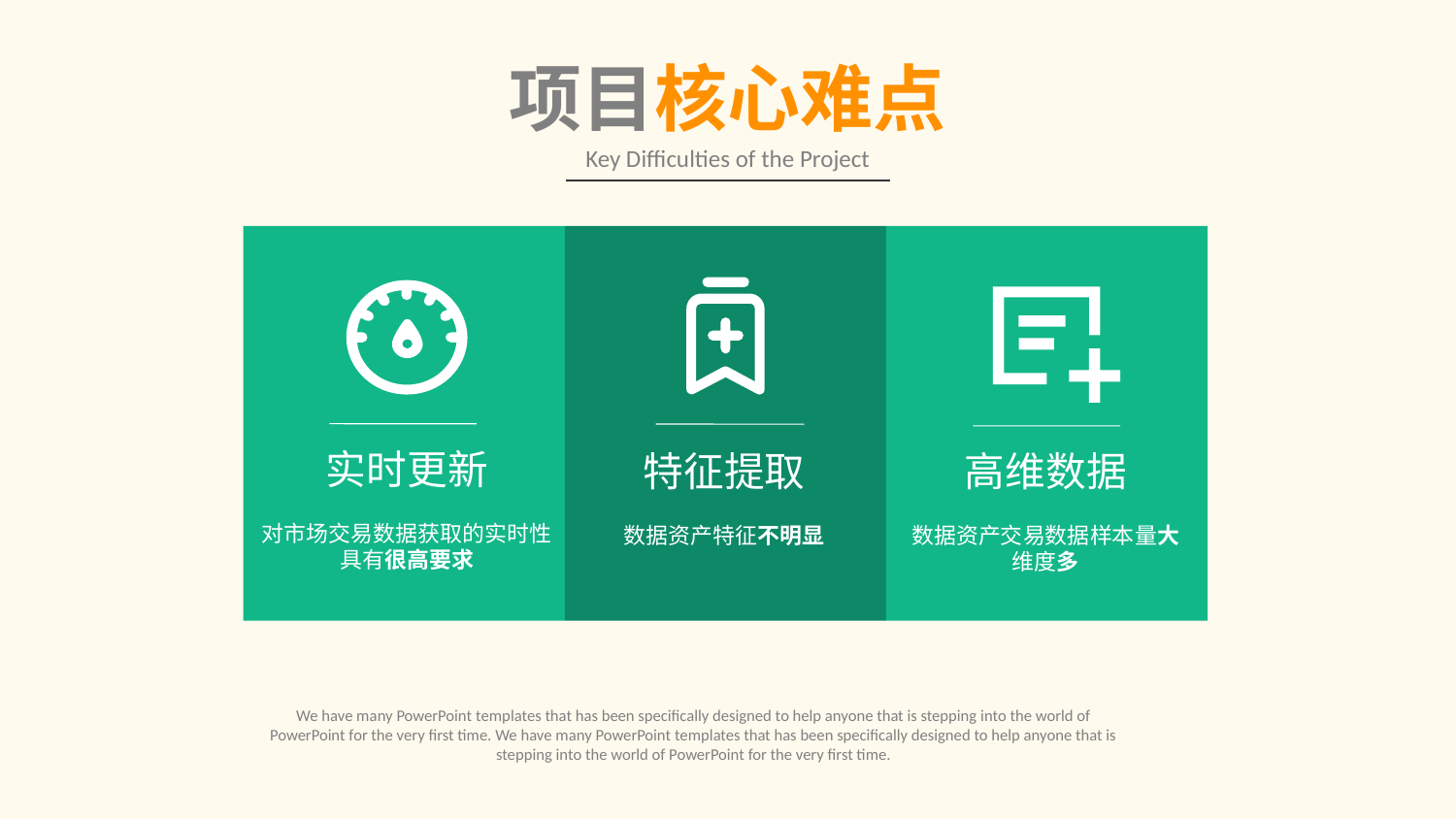

项目核心难点
Key Difficulties of the Project

实时更新

对市场交易数据获取的实时性
具有很高要求

特征提取

数据资产特征不明显
高维数据

数据资产交易数据样本量大
维度多
We have many PowerPoint templates that has been specifically designed to help anyone that is stepping into the world of PowerPoint for the very first time. We have many PowerPoint templates that has been specifically designed to help anyone that is stepping into the world of PowerPoint for the very first time.